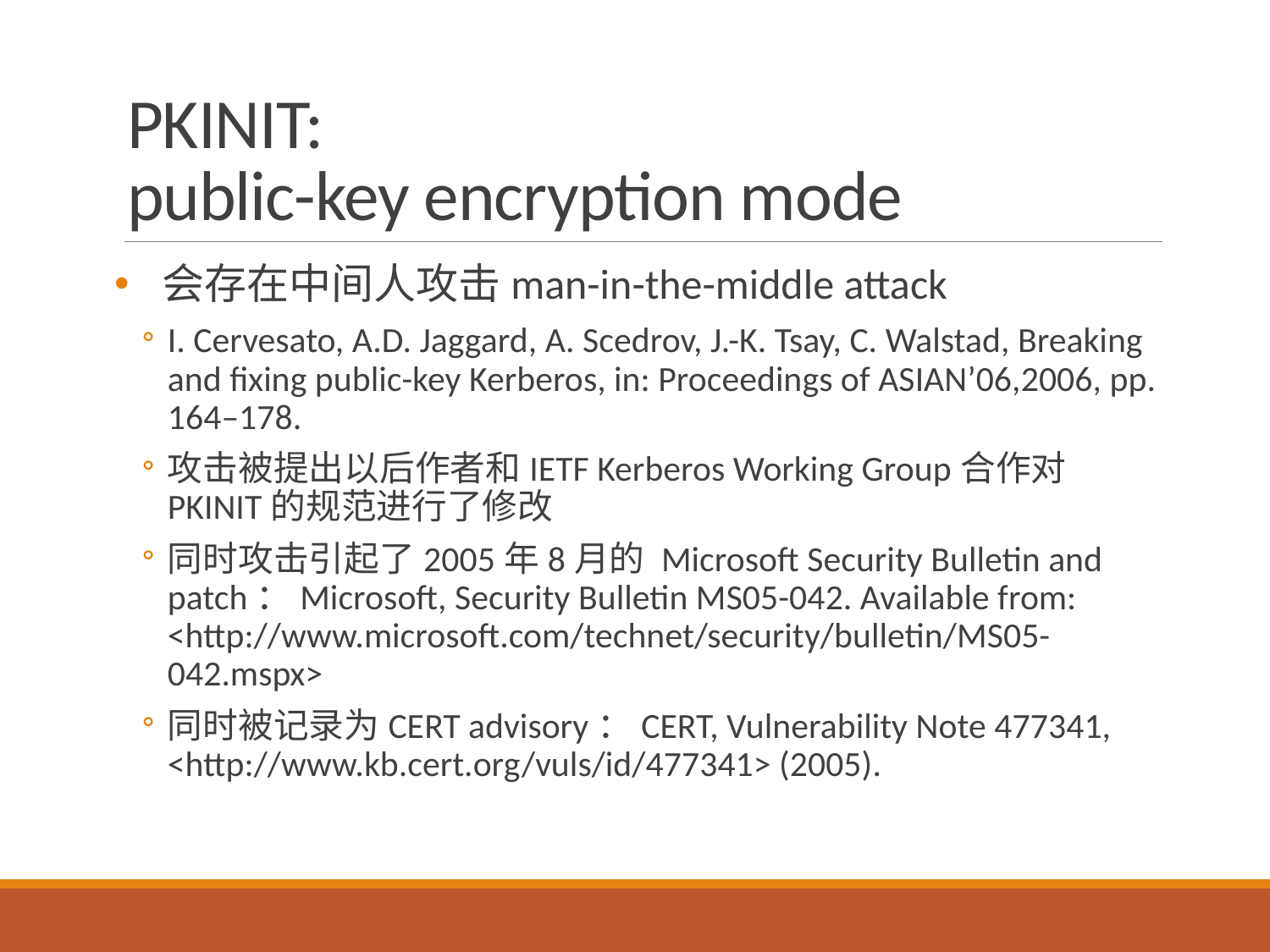

# PKINIT: public-key encryption mode
会存在中间人攻击man-in-the-middle attack
I. Cervesato, A.D. Jaggard, A. Scedrov, J.-K. Tsay, C. Walstad, Breaking and fixing public-key Kerberos, in: Proceedings of ASIAN’06,2006, pp. 164–178.
攻击被提出以后作者和IETF Kerberos Working Group合作对PKINIT的规范进行了修改
同时攻击引起了2005年8月的 Microsoft Security Bulletin and patch：Microsoft, Security Bulletin MS05-042. Available from: <http://www.microsoft.com/technet/security/bulletin/MS05-042.mspx>
同时被记录为CERT advisory：CERT, Vulnerability Note 477341, <http://www.kb.cert.org/vuls/id/477341> (2005).